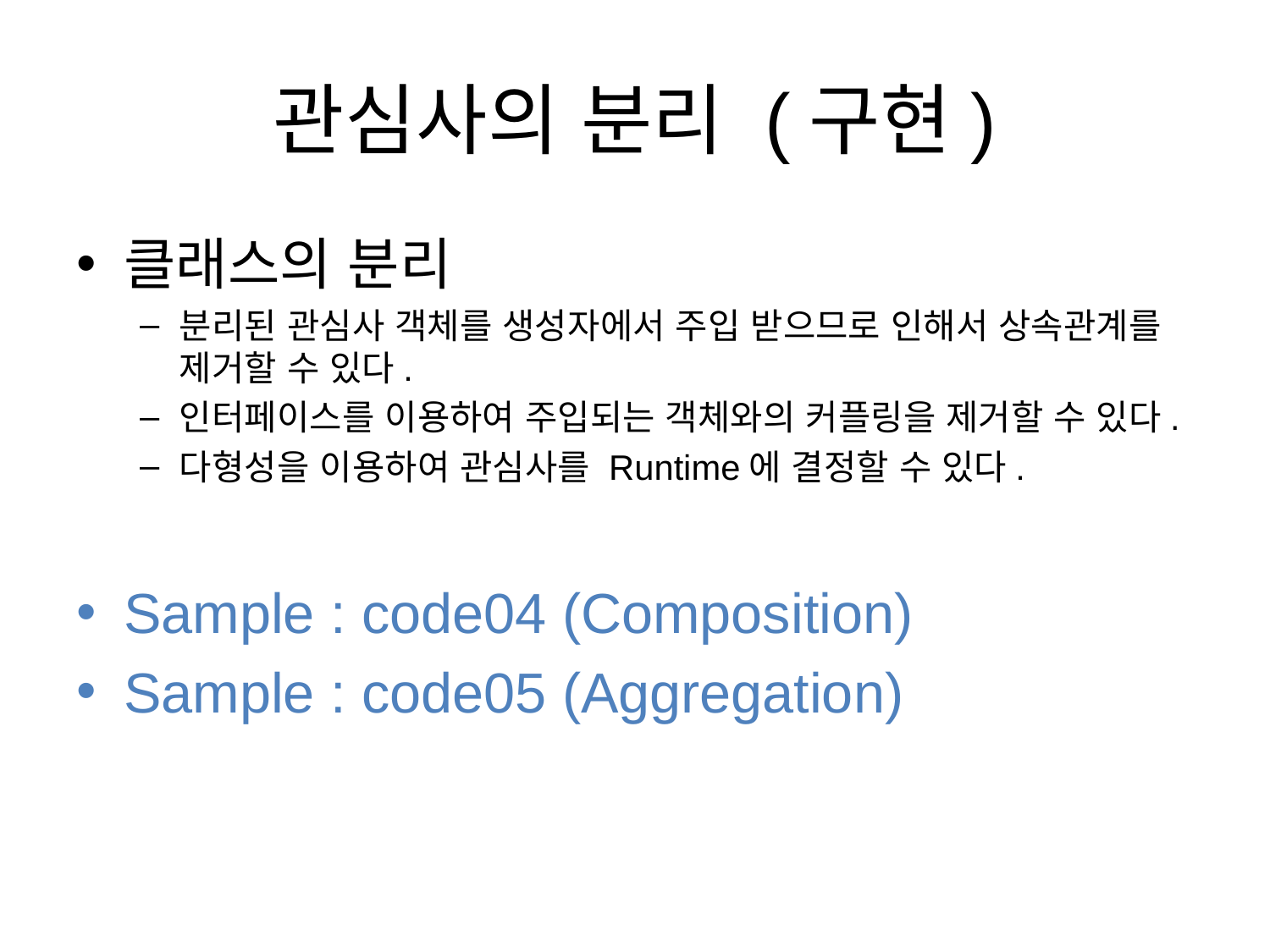

# 관심사의 분리 (구현)
클래스의 분리
분리된 관심사 객체를 생성자에서 주입 받으므로 인해서 상속관계를 제거할 수 있다.
인터페이스를 이용하여 주입되는 객체와의 커플링을 제거할 수 있다.
다형성을 이용하여 관심사를 Runtime에 결정할 수 있다.

Sample : code04 (Composition)
Sample : code05 (Aggregation)